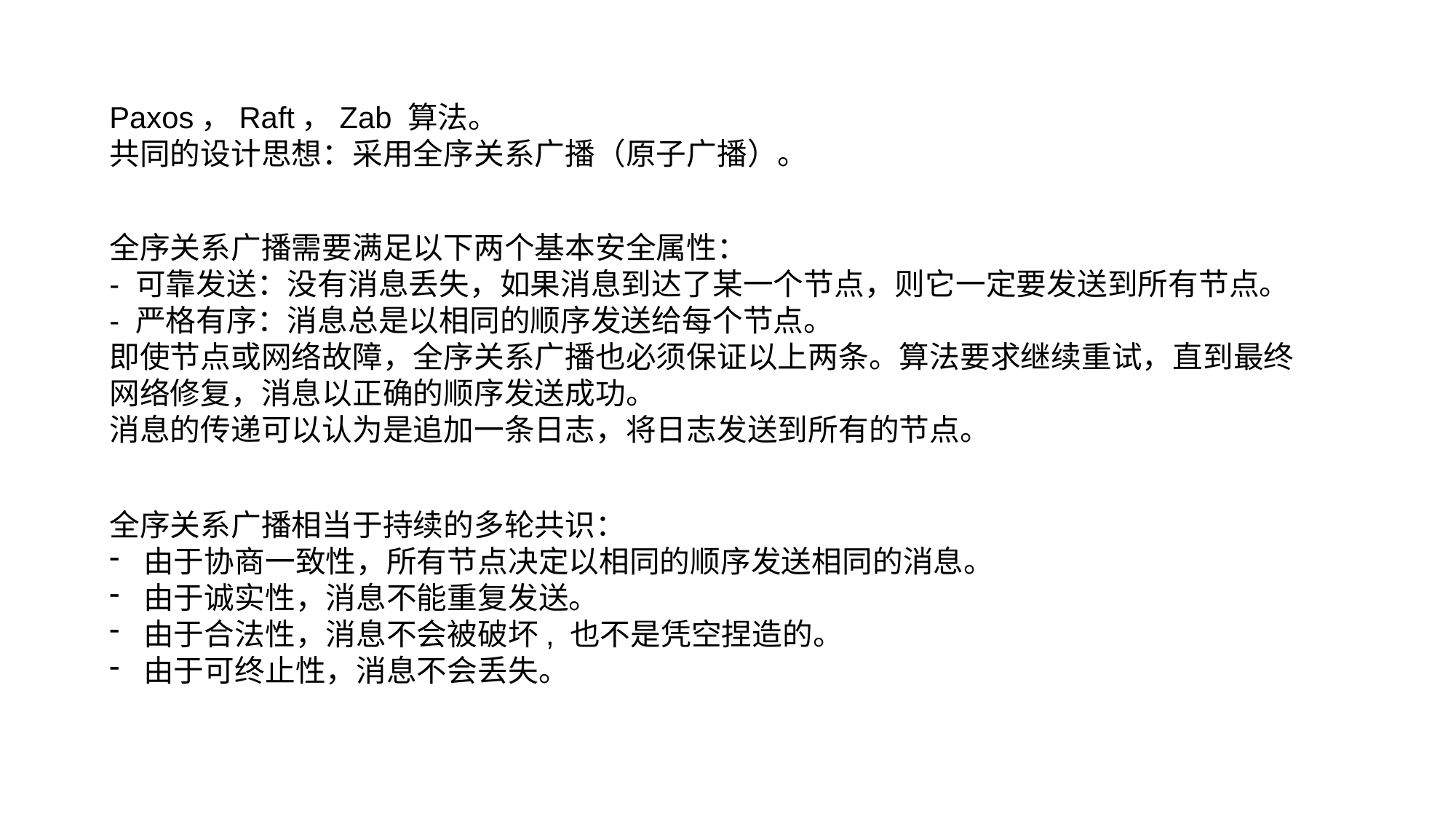

Paxos，Raft，Zab 算法。
共同的设计思想：采用全序关系广播（原子广播）。
全序关系广播需要满足以下两个基本安全属性：
- 可靠发送：没有消息丢失，如果消息到达了某一个节点，则它一定要发送到所有节点。
- 严格有序：消息总是以相同的顺序发送给每个节点。
即使节点或网络故障，全序关系广播也必须保证以上两条。算法要求继续重试，直到最终网络修复，消息以正确的顺序发送成功。
消息的传递可以认为是追加一条日志，将日志发送到所有的节点。
全序关系广播相当于持续的多轮共识：
由于协商一致性，所有节点决定以相同的顺序发送相同的消息。
由于诚实性，消息不能重复发送。
由于合法性，消息不会被破坏, 也不是凭空捏造的。
由于可终止性，消息不会丢失。